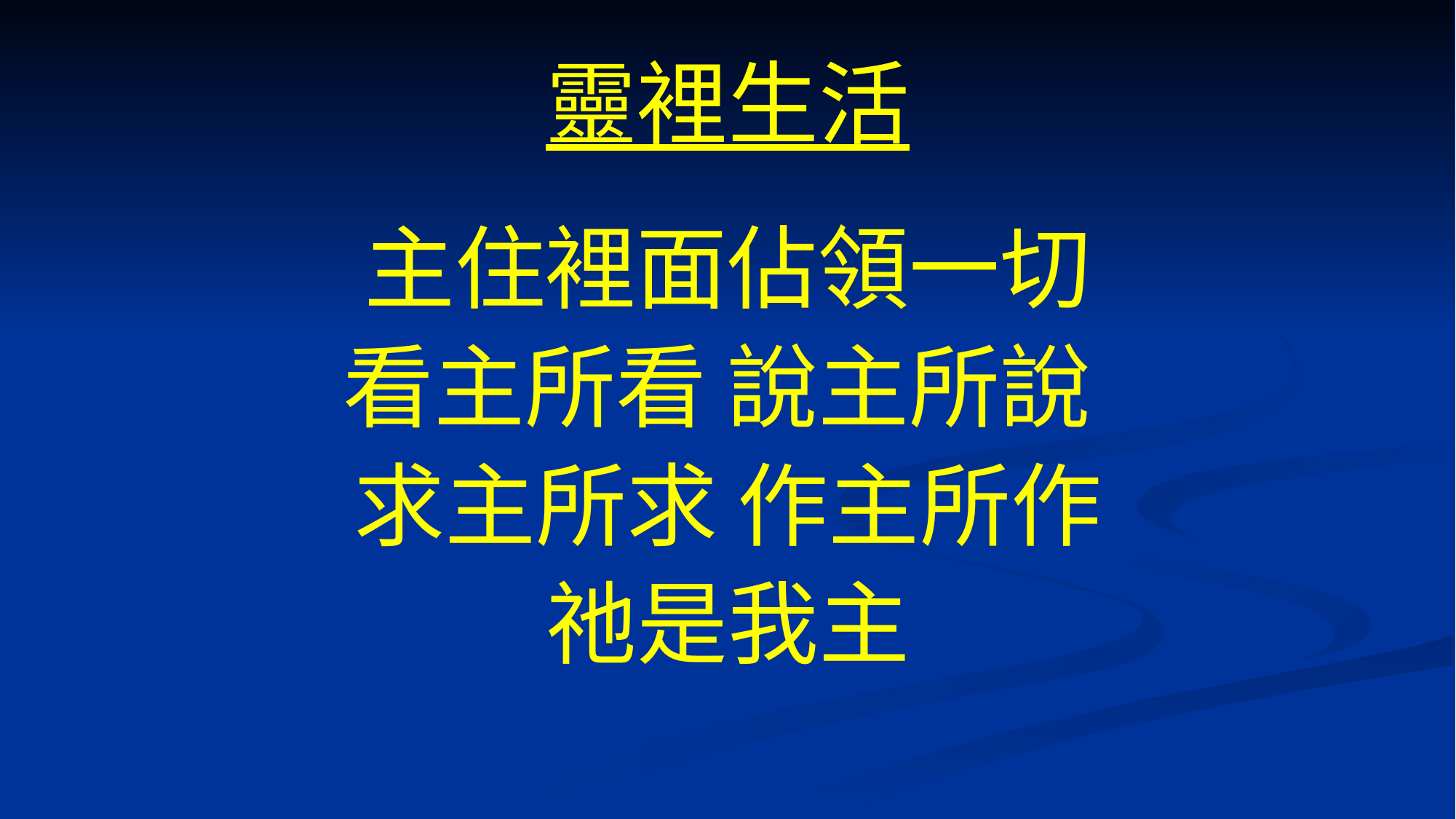

# 靈裡生活
主住裡面佔領一切
看主所看 說主所說
求主所求 作主所作
祂是我主